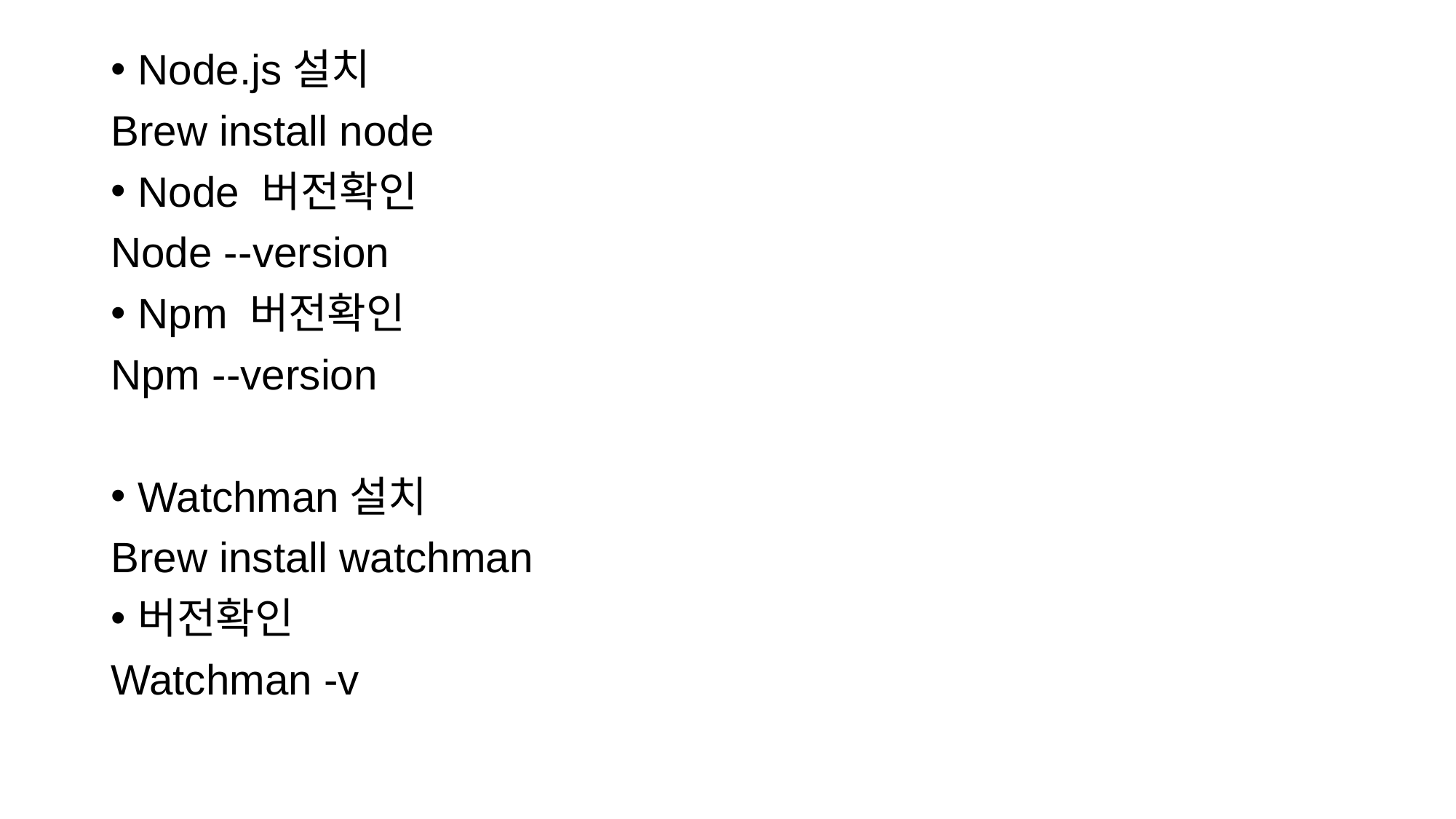

Node.js설치
Brew install node
Node 버전확인
Node --version
Npm 버전확인
Npm --version

Watchman설치
Brew install watchman
버전확인
Watchman -v